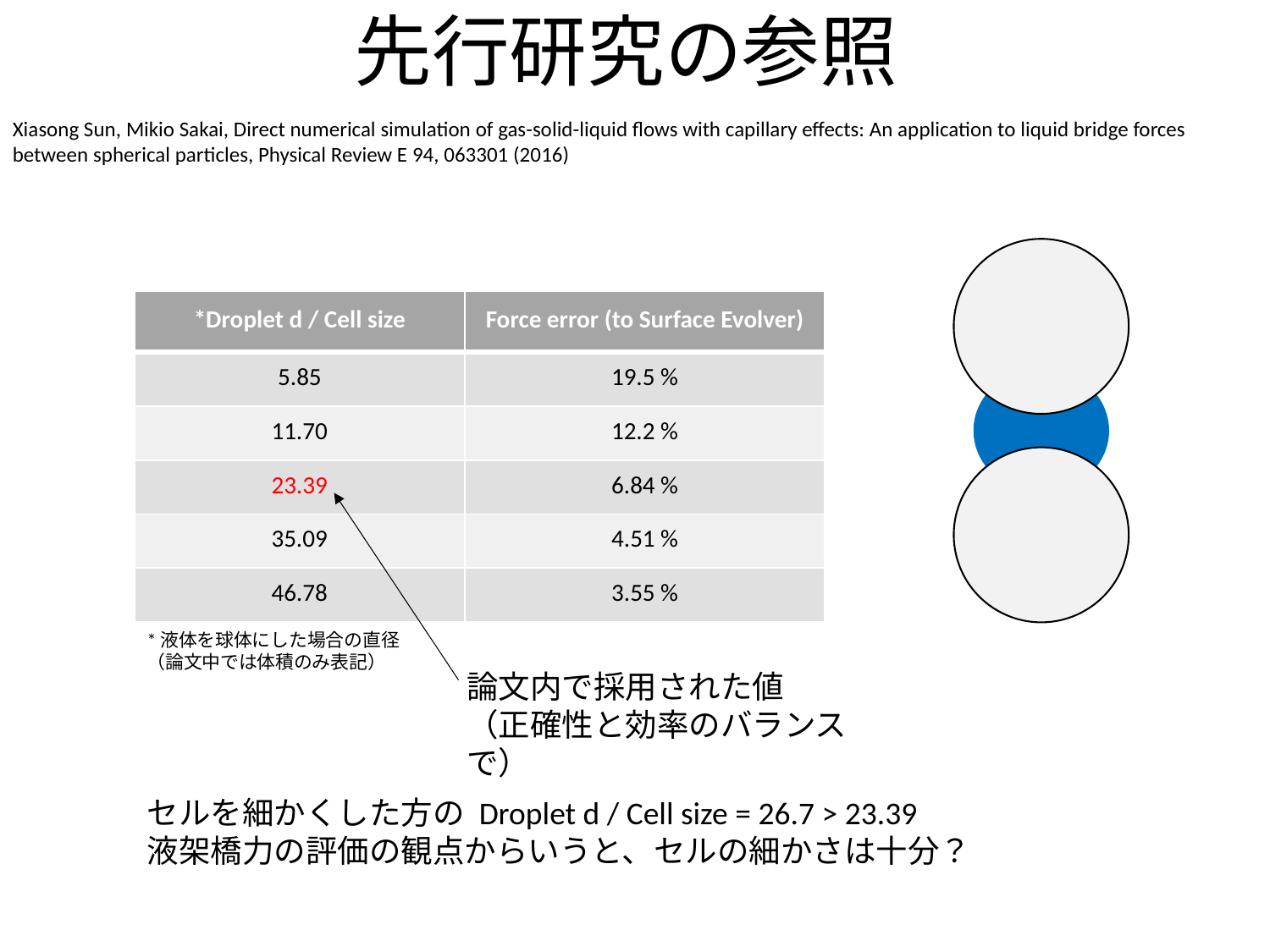

# 先行研究の参照
Xiasong Sun, Mikio Sakai, Direct numerical simulation of gas-solid-liquid flows with capillary effects: An application to liquid bridge forces between spherical particles, Physical Review E 94, 063301 (2016)

| \*Droplet d / Cell size | Force error (to Surface Evolver) |
| --- | --- |
| 5.85 | 19.5 % |
| 11.70 | 12.2 % |
| 23.39 | 6.84 % |
| 35.09 | 4.51 % |
| 46.78 | 3.55 % |

*液体を球体にした場合の直径
（論文中では体積のみ表記）
論文内で採用された値
（正確性と効率のバランスで）
セルを細かくした方の Droplet d / Cell size = 26.7 > 23.39
液架橋力の評価の観点からいうと、セルの細かさは十分？